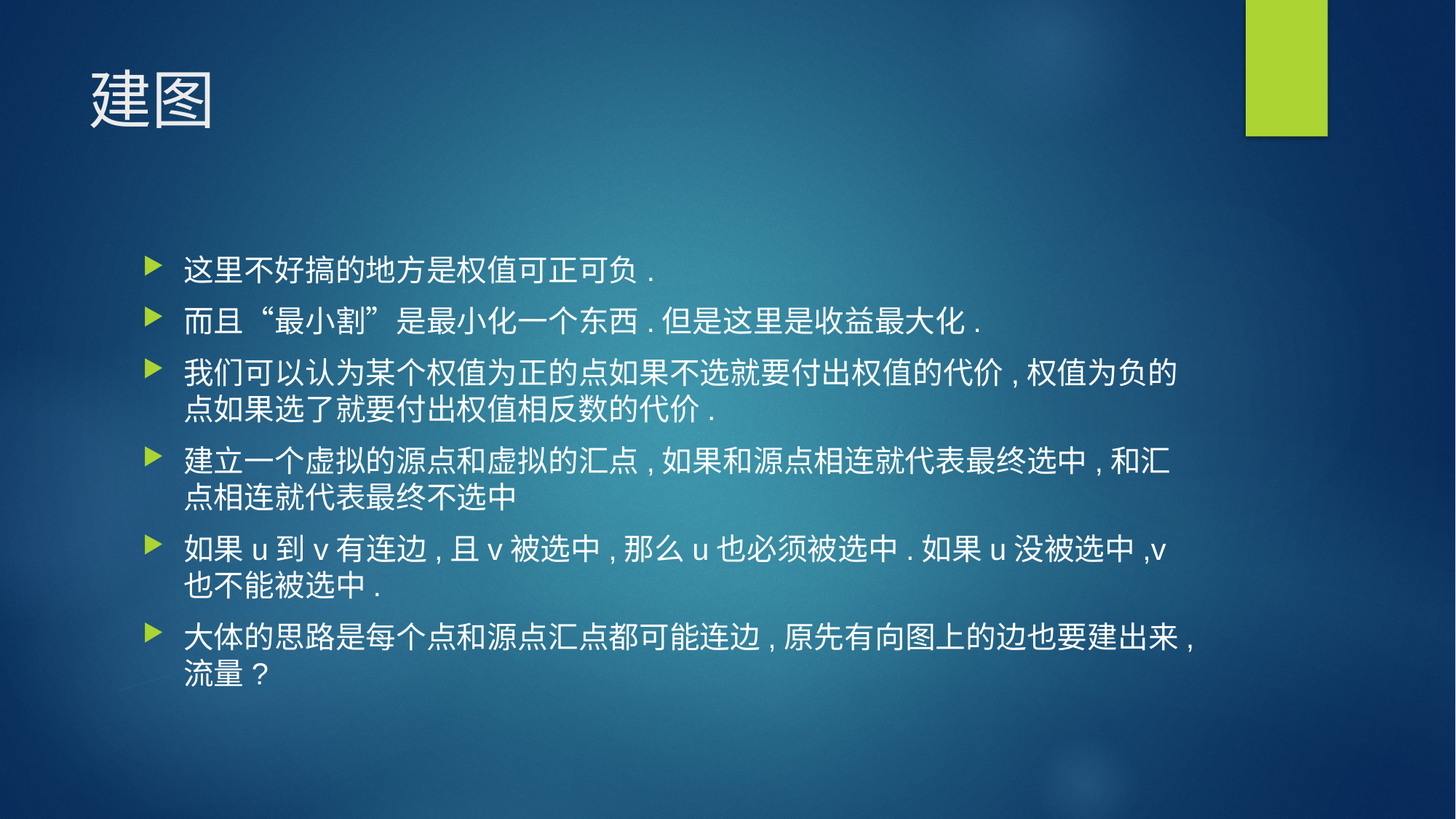

# 建图
这里不好搞的地方是权值可正可负.
而且“最小割”是最小化一个东西.但是这里是收益最大化.
我们可以认为某个权值为正的点如果不选就要付出权值的代价,权值为负的点如果选了就要付出权值相反数的代价.
建立一个虚拟的源点和虚拟的汇点,如果和源点相连就代表最终选中,和汇点相连就代表最终不选中
如果u到v有连边,且v被选中,那么u也必须被选中.如果u没被选中,v也不能被选中.
大体的思路是每个点和源点汇点都可能连边,原先有向图上的边也要建出来,流量?